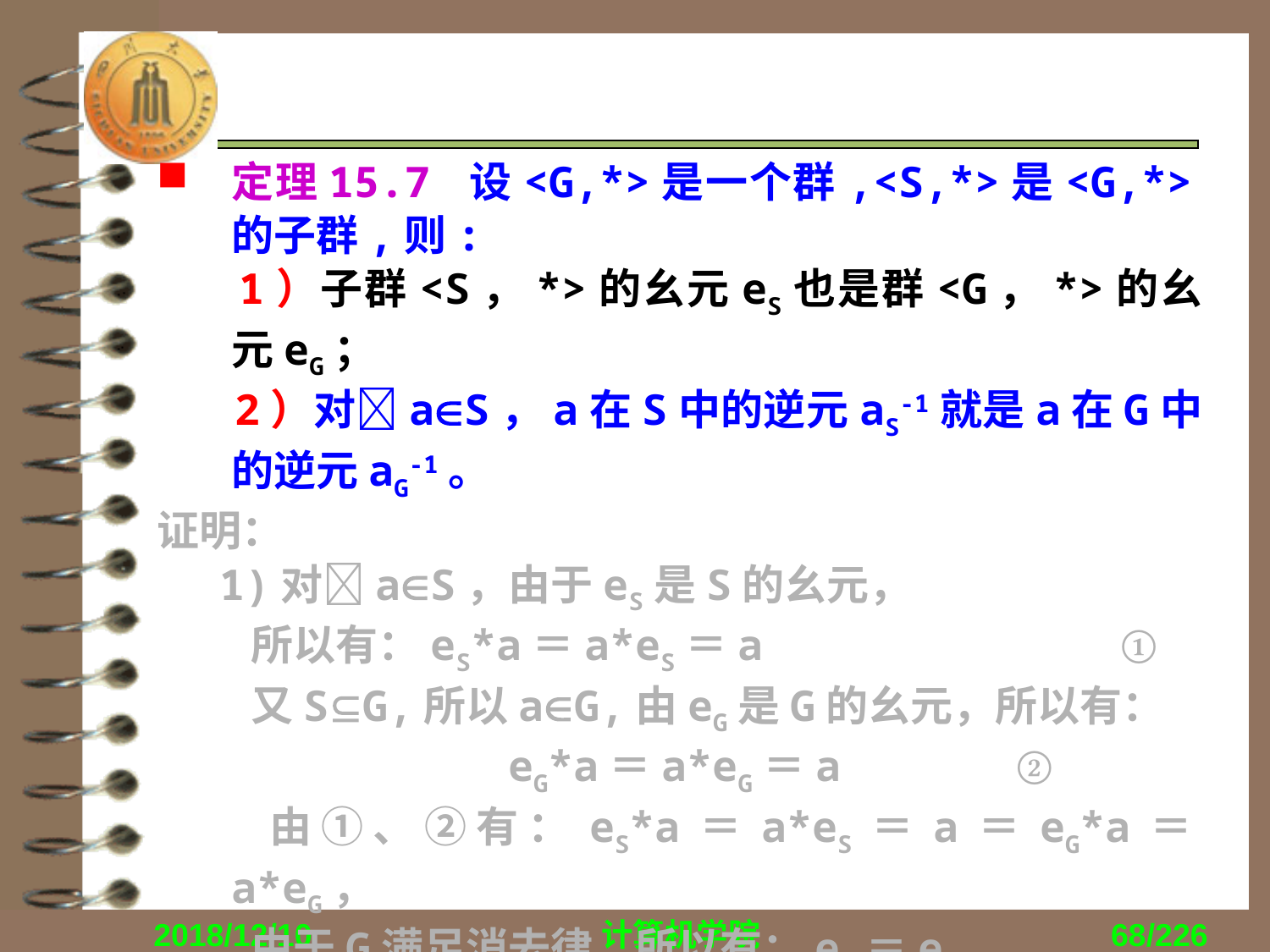

#
定理15.7 设<G,*>是一个群,<S,*>是<G,*>的子群,则:
   1）子群<S，*>的幺元eS也是群<G，*>的幺元eG；
   2）对∀a∈S，a在S中的逆元aS-1就是a在G中的逆元aG-1。
证明：
　 1)对∀a∈S，由于eS是S的幺元，
	 所以有：eS*a＝a*eS＝a			①
	 又S⊆G,所以a∈G,由eG是G的幺元，所以有：
      	eG*a＝a*eG＝a      	②
	 由①、②有：eS*a＝a*eS＝a＝eG*a＝a*eG，
	 由于G满足消去律，所以有：eS＝eG。
   2)对∀a∈S，由于S⊆G，所以a∈G，即a在S中的逆元就是a在G中的逆元。
2018/12/10
计算机学院
68/226